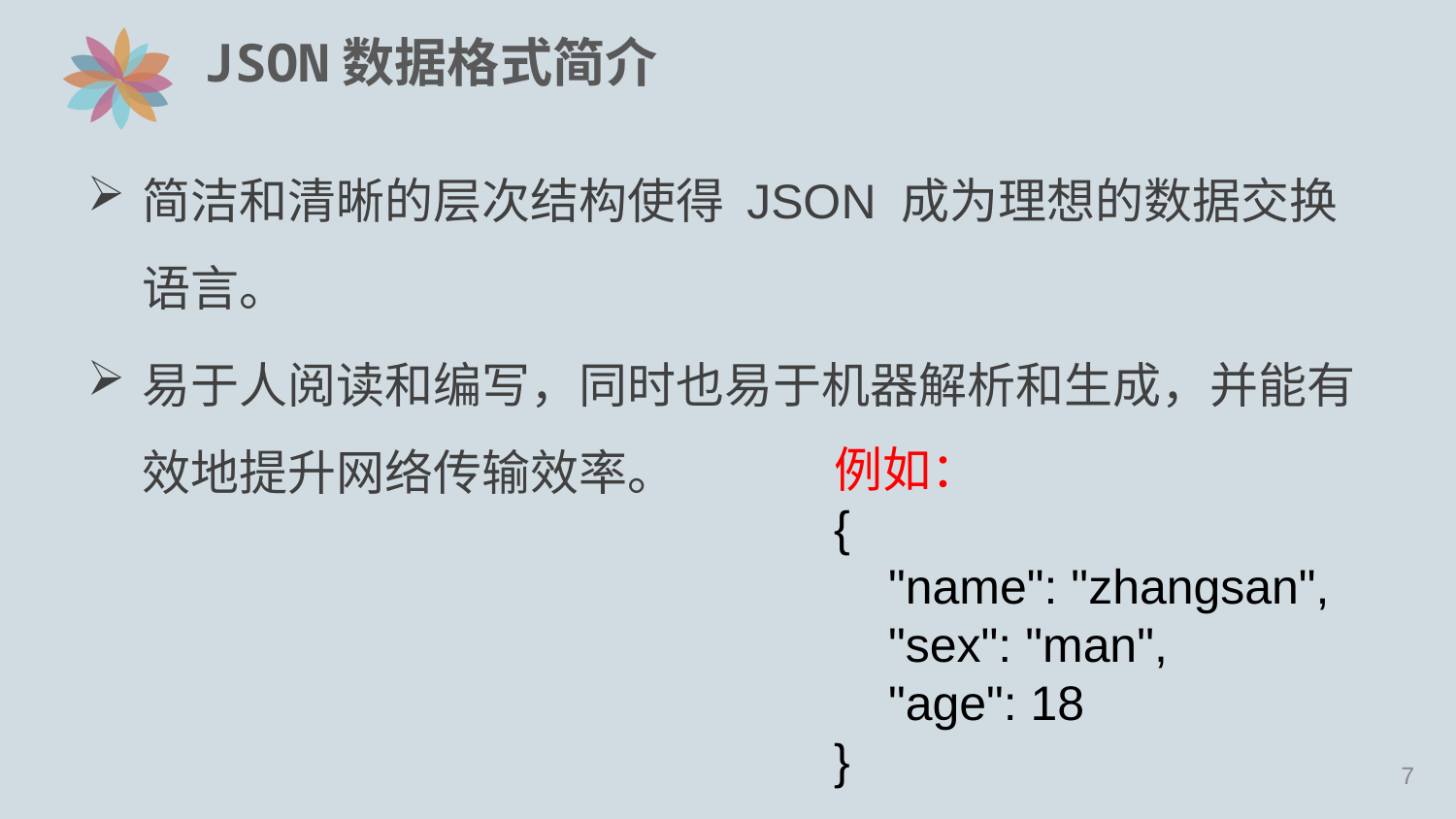

# JSON数据格式简介
简洁和清晰的层次结构使得 JSON 成为理想的数据交换语言。
易于人阅读和编写，同时也易于机器解析和生成，并能有效地提升网络传输效率。

例如：
{
    "name": "zhangsan",
    "sex": "man",
    "age": 18
}
7